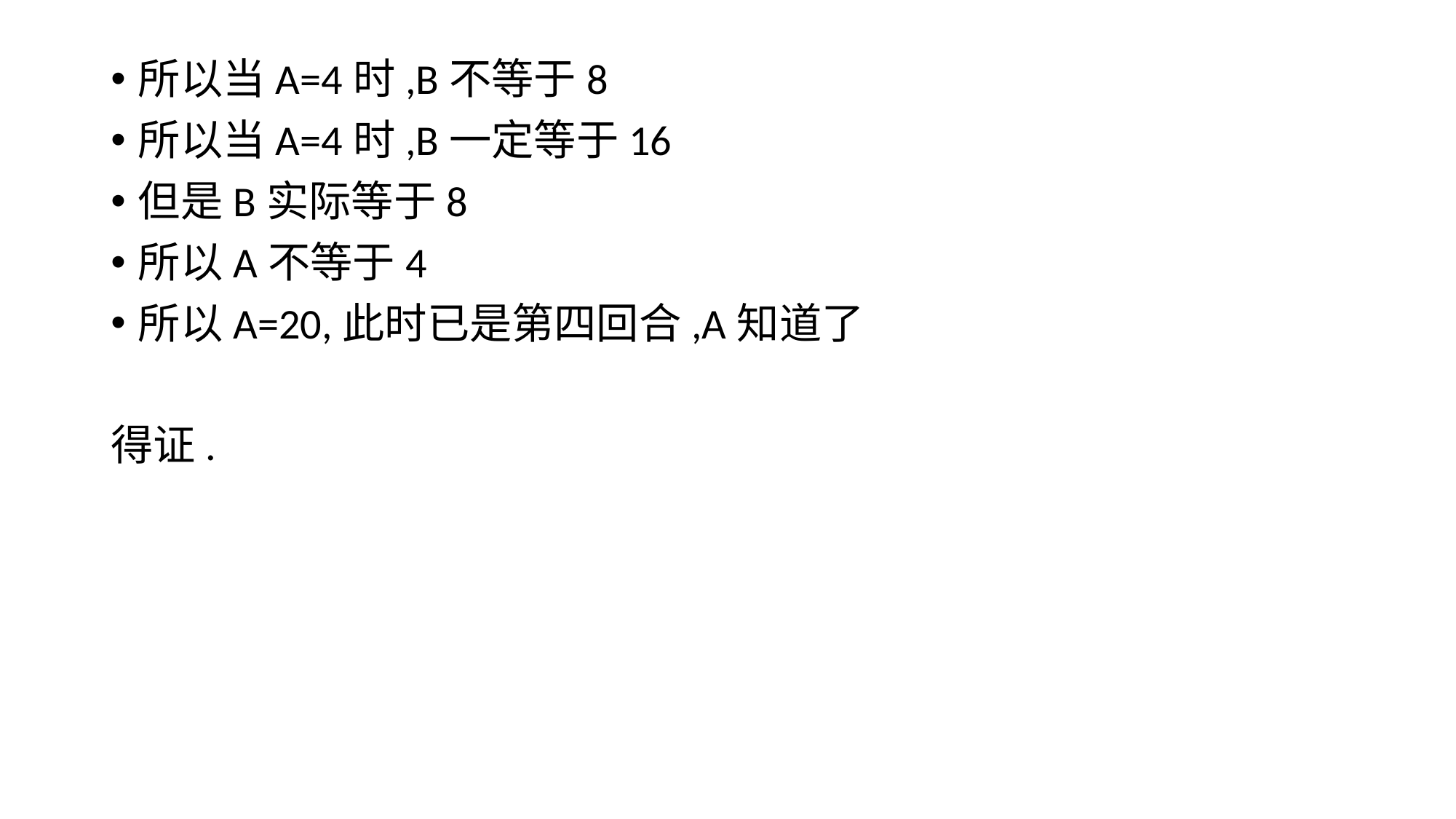

所以当A=4时,B不等于8
所以当A=4时,B一定等于16
但是B实际等于8
所以A不等于4
所以A=20,此时已是第四回合,A知道了

得证.